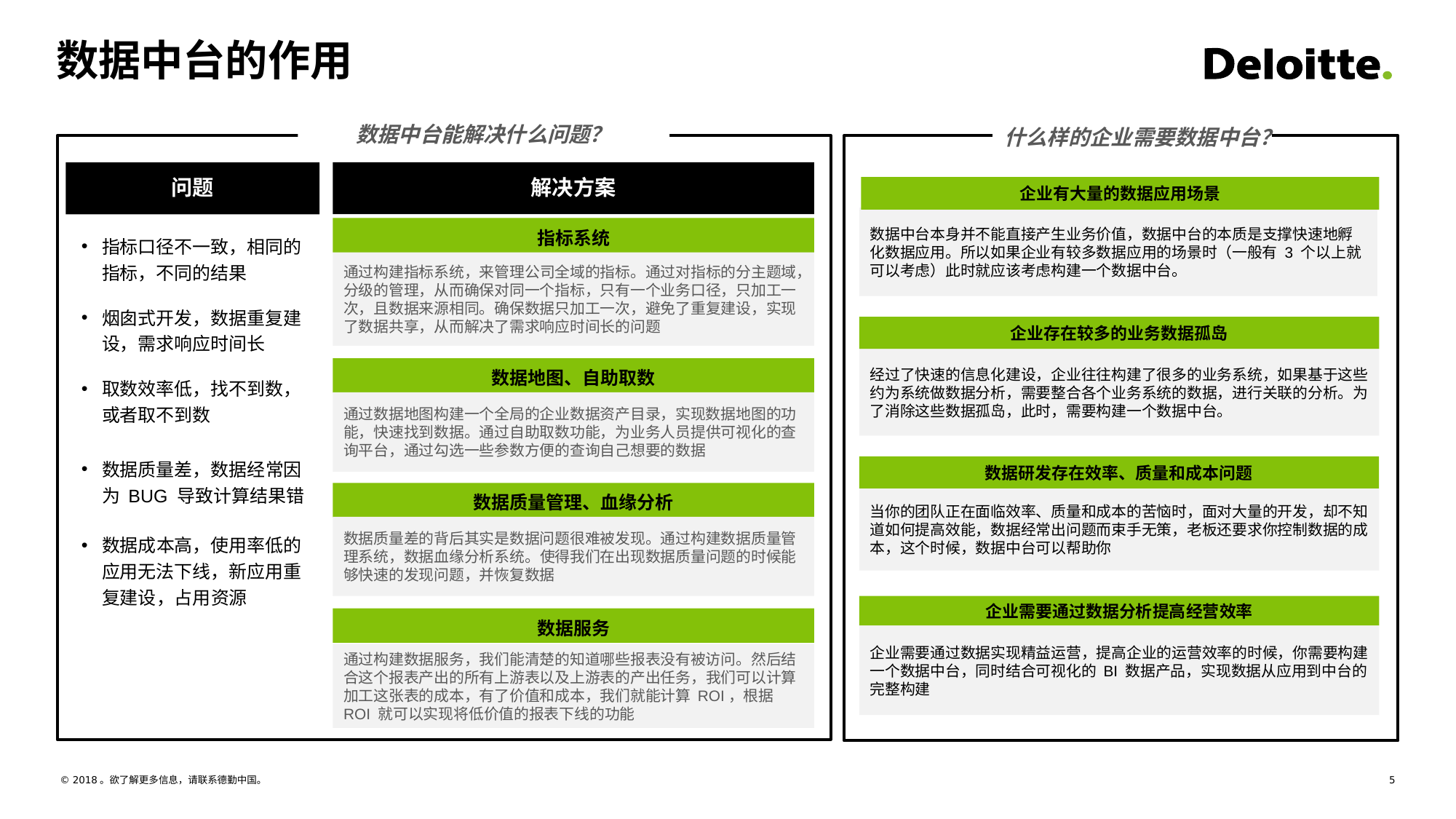

# 数据中台的作用

数据中台能解决什么问题？
什么样的企业需要数据中台？

解决方案
问题
企业有大量的数据应用场景
数据中台本身并不能直接产生业务价值，数据中台的本质是支撑快速地孵化数据应用。所以如果企业有较多数据应用的场景时（一般有 3 个以上就可以考虑）此时就应该考虑构建一个数据中台。
指标系统
指标口径不一致，相同的指标，不同的结果
烟囱式开发，数据重复建设，需求响应时间长
企业存在较多的业务数据孤岛
经过了快速的信息化建设，企业往往构建了很多的业务系统，如果基于这些约为系统做数据分析，需要整合各个业务系统的数据，进行关联的分析。为了消除这些数据孤岛，此时，需要构建一个数据中台。
取数效率低，找不到数，或者取不到数
数据质量差，数据经常因为 BUG 导致计算结果错
数据研发存在效率、质量和成本问题
当你的团队正在面临效率、质量和成本的苦恼时，面对大量的开发，却不知道如何提高效能，数据经常出问题而束手无策，老板还要求你控制数据的成本，这个时候，数据中台可以帮助你
数据成本高，使用率低的应用无法下线，新应用重复建设，占用资源
企业需要通过数据分析提高经营效率
企业需要通过数据实现精益运营，提高企业的运营效率的时候，你需要构建一个数据中台，同时结合可视化的 BI 数据产品，实现数据从应用到中台的完整构建
数据地图、自助取数
通过数据地图构建一个全局的企业数据资产目录，实现数据地图的功能，快速找到数据。通过自助取数功能，为业务人员提供可视化的查询平台，通过勾选一些参数方便的查询自己想要的数据
数据质量管理、血缘分析
数据质量差的背后其实是数据问题很难被发现。通过构建数据质量管理系统，数据血缘分析系统。使得我们在出现数据质量问题的时候能够快速的发现问题，并恢复数据
数据服务
通过构建数据服务，我们能清楚的知道哪些报表没有被访问。然后结合这个报表产出的所有上游表以及上游表的产出任务，我们可以计算加工这张表的成本，有了价值和成本，我们就能计算 ROI，根据 ROI 就可以实现将低价值的报表下线的功能
通过构建指标系统，来管理公司全域的指标。通过对指标的分主题域，分级的管理，从而确保对同一个指标，只有一个业务口径，只加工一次，且数据来源相同。确保数据只加工一次，避免了重复建设，实现了数据共享，从而解决了需求响应时间长的问题